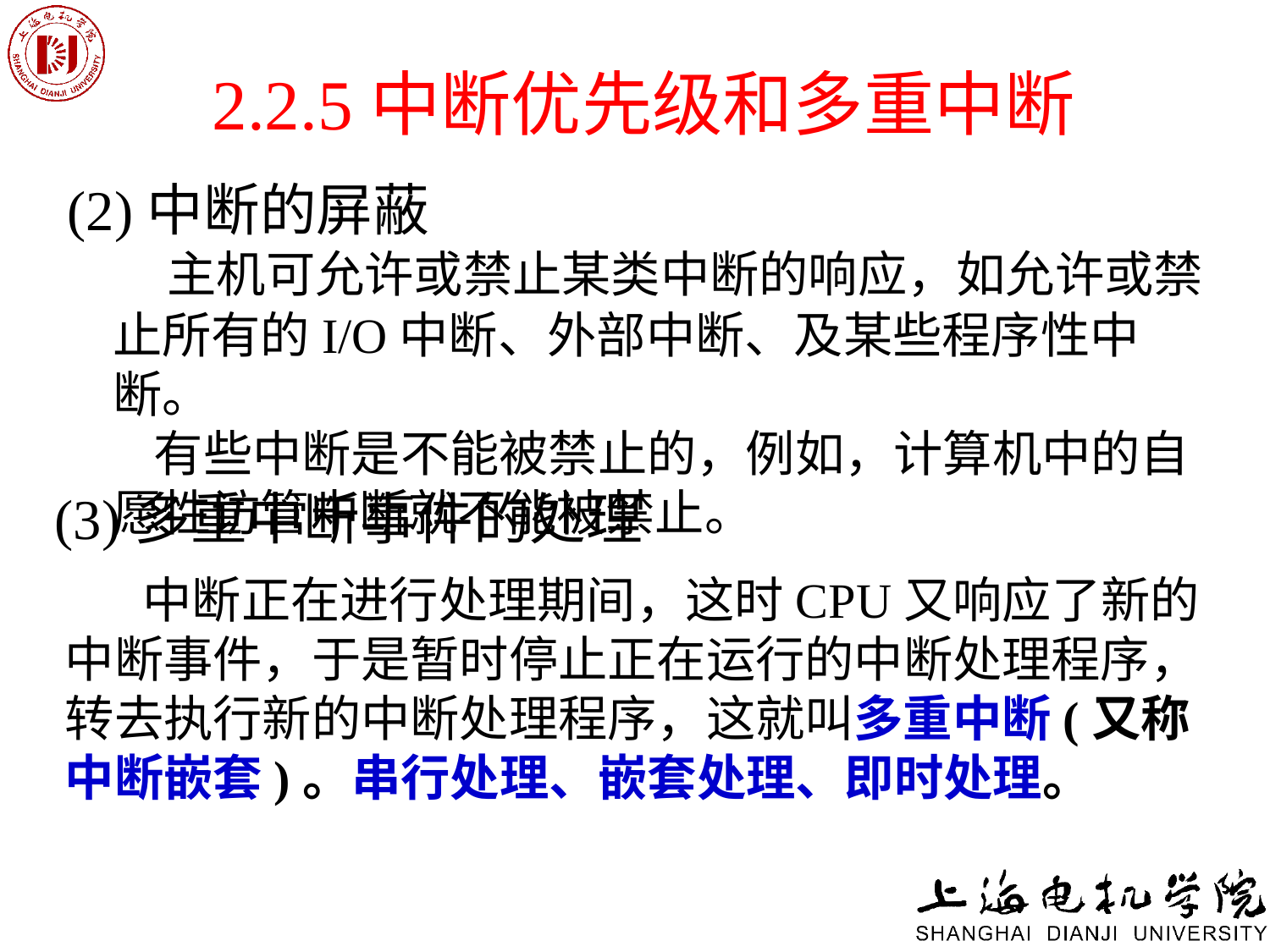

# 2.2.5中断优先级和多重中断
(2)中断的屏蔽
       主机可允许或禁止某类中断的响应，如允许或禁止所有的I/O中断、外部中断、及某些程序性中断。
       有些中断是不能被禁止的，例如，计算机中的自愿性访管中断就不能被禁止。
(3)多重中断事件的处理
      中断正在进行处理期间，这时CPU又响应了新的中断事件，于是暂时停止正在运行的中断处理程序，转去执行新的中断处理程序，这就叫多重中断(又称中断嵌套)。串行处理、嵌套处理、即时处理。